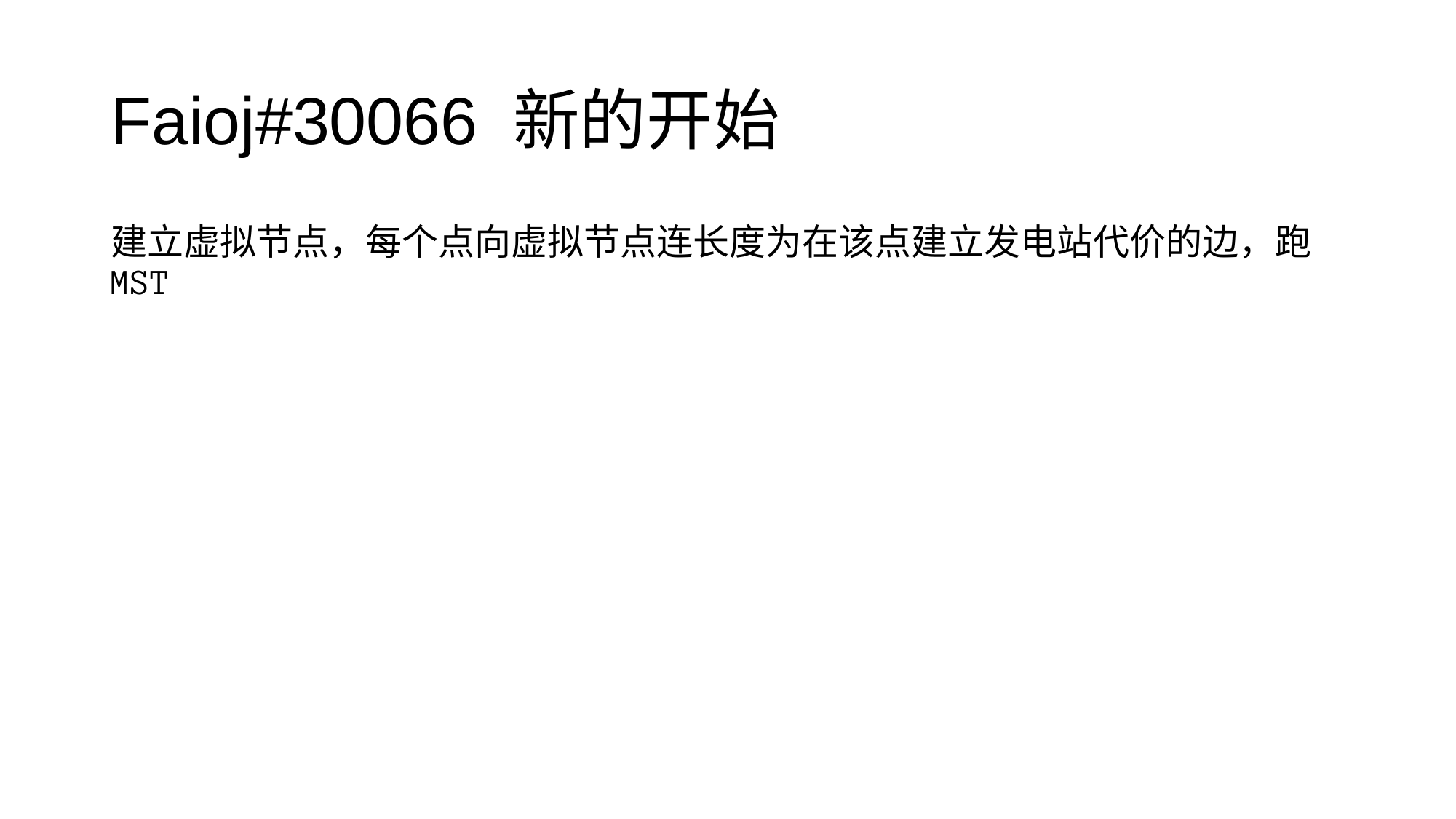

# Faioj#30066 新的开始
建立虚拟节点，每个点向虚拟节点连长度为在该点建立发电站代价的边，跑MST